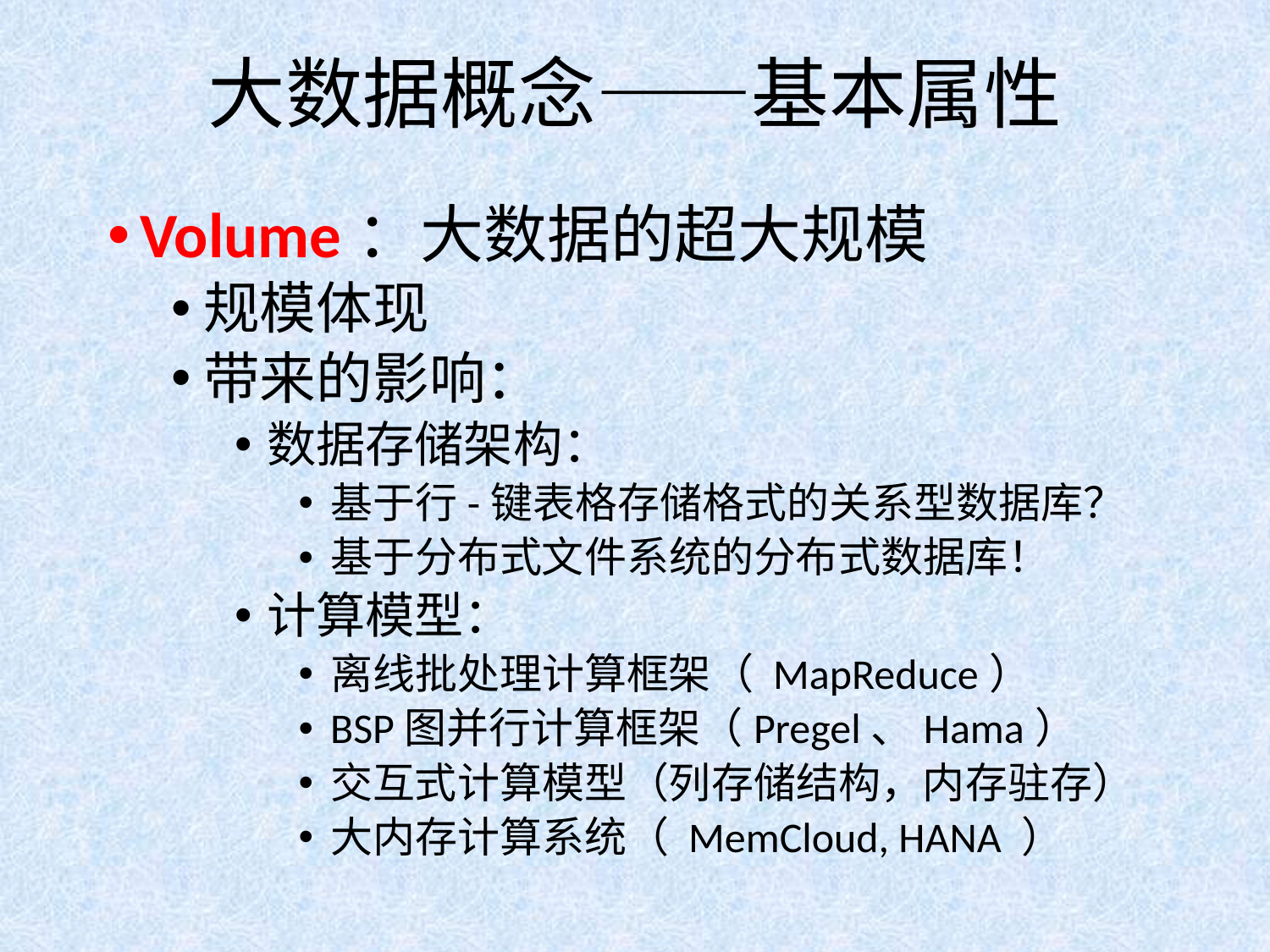

# 大数据概念——基本属性
Volume：大数据的超大规模
规模体现
带来的影响：
数据存储架构：
基于行-键表格存储格式的关系型数据库？
基于分布式文件系统的分布式数据库！
计算模型：
离线批处理计算框架（ MapReduce）
BSP图并行计算框架（Pregel、Hama）
交互式计算模型（列存储结构，内存驻存）
大内存计算系统（ MemCloud, HANA ）

20